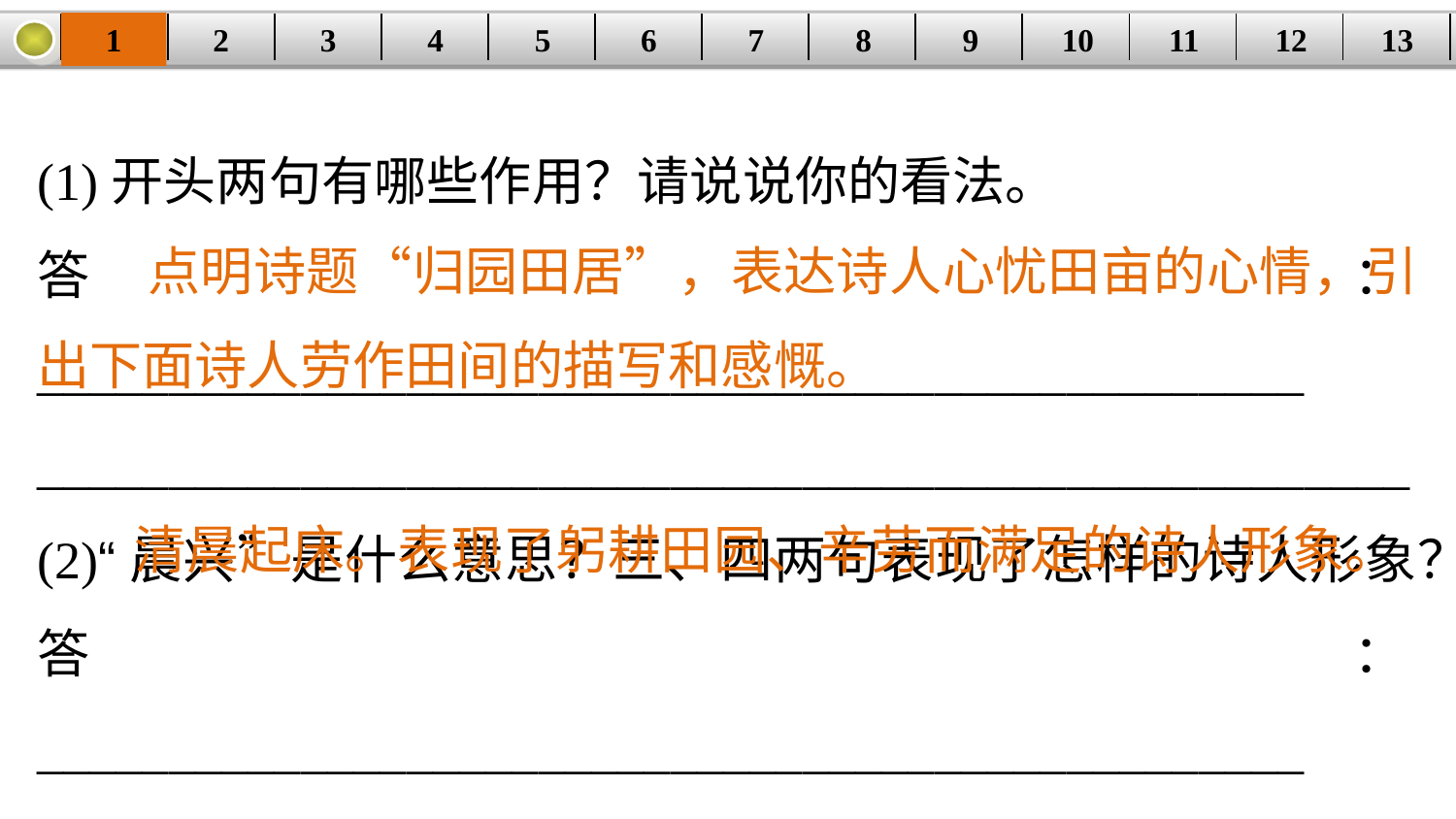

1
2
3
4
5
6
7
8
9
10
11
12
13
|  |  |  |  |  |  |  |  |  |  |  |  |  |
| --- | --- | --- | --- | --- | --- | --- | --- | --- | --- | --- | --- | --- |

(1)开头两句有哪些作用？请说说你的看法。
答：________________________________________________
____________________________________________________
(2)“晨兴”是什么意思？三、四两句表现了怎样的诗人形象？
答：________________________________________________
        点明诗题“归园田居”，表达诗人心忧田亩的心情，引出下面诗人劳作田间的描写和感慨。

清晨起床。表现了躬耕田园、辛劳而满足的诗人形象。